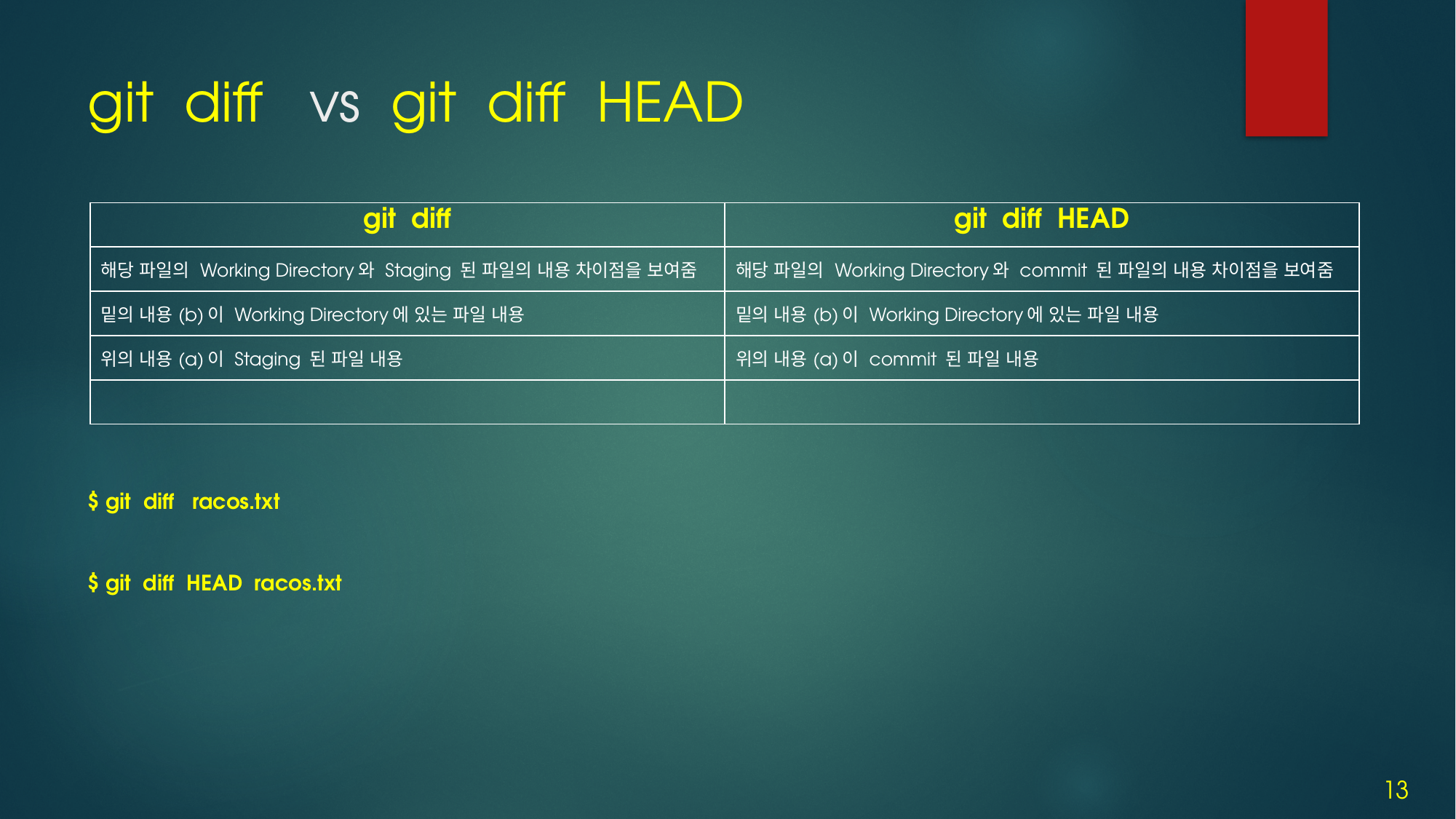

# git  diff   vs  git  diff  HEAD
| git diff | git diff HEAD |
| --- | --- |
| 해당 파일의 Working Directory와 Staging 된 파일의 내용 차이점을 보여줌 | 해당 파일의 Working Directory와 commit 된 파일의 내용 차이점을 보여줌 |
| 밑의 내용(b)이 Working Directory에 있는 파일 내용 | 밑의 내용(b)이 Working Directory에 있는 파일 내용 |
| 위의 내용(a)이 Staging 된 파일 내용 | 위의 내용(a)이 commit 된 파일 내용 |
|  |  |
$ git  diff   racos.txt

$ git  diff  HEAD  racos.txt
13